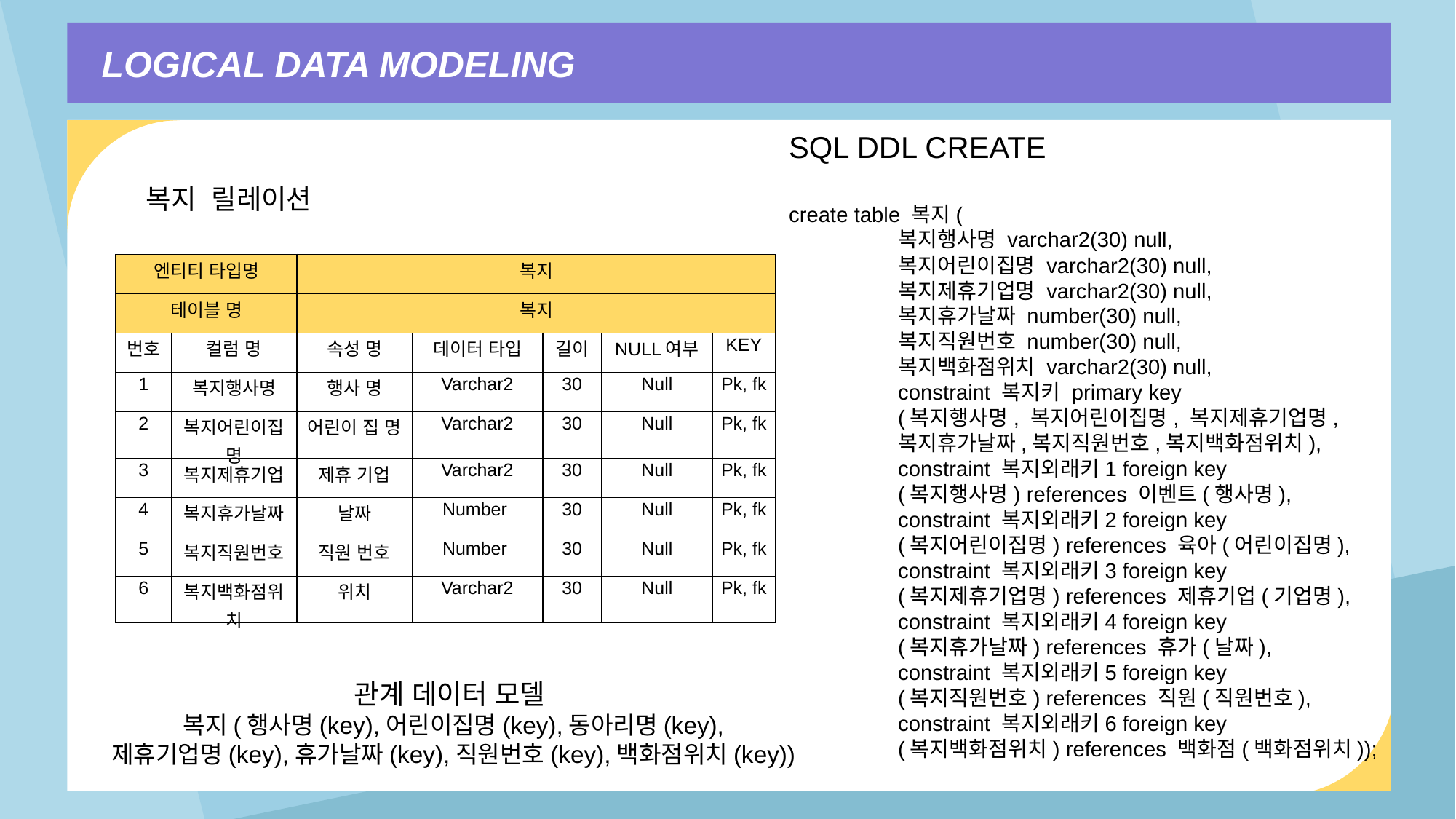

LOGICAL DATA MODELING

SQL DDL CREATE

create table 복지(
	복지행사명 varchar2(30) null,
	복지어린이집명 varchar2(30) null,
	복지제휴기업명 varchar2(30) null,
	복지휴가날짜 number(30) null,
	복지직원번호 number(30) null,
	복지백화점위치 varchar2(30) null,
	constraint 복지키 primary key
	(복지행사명, 복지어린이집명, 복지제휴기업명,
	복지휴가날짜,복지직원번호,복지백화점위치),
	constraint 복지외래키1 foreign key
	(복지행사명) references 이벤트(행사명),
	constraint 복지외래키2 foreign key
	(복지어린이집명) references 육아(어린이집명),
	constraint 복지외래키3 foreign key
	(복지제휴기업명) references 제휴기업(기업명),
	constraint 복지외래키4 foreign key
	(복지휴가날짜) references 휴가(날짜),
	constraint 복지외래키5 foreign key
	(복지직원번호) references 직원(직원번호),
	constraint 복지외래키6 foreign key
	(복지백화점위치) references 백화점(백화점위치));
복지  릴레이션
| 엔티티 타입명 |  | 복지 |  |  |  |  |
| --- | --- | --- | --- | --- | --- | --- |
| 테이블 명 |  | 복지 |  |  |  |  |
| 번호 | 컬럼 명 | 속성 명 | 데이터 타입 | 길이 | NULL여부 | KEY |
| 1 | 복지행사명 | 행사 명 | Varchar2 | 30 | Null | Pk, fk |
| 2 | 복지어린이집명 | 어린이 집 명 | Varchar2 | 30 | Null | Pk, fk |
| 3 | 복지제휴기업 | 제휴 기업 | Varchar2 | 30 | Null | Pk, fk |
| 4 | 복지휴가날짜 | 날짜 | Number | 30 | Null | Pk, fk |
| 5 | 복지직원번호 | 직원 번호 | Number | 30 | Null | Pk, fk |
| 6 | 복지백화점위치 | 위치 | Varchar2 | 30 | Null | Pk, fk |

관계 데이터 모델
복지(행사명(key),어린이집명(key),동아리명(key),
제휴기업명(key),휴가날짜(key),직원번호(key),백화점위치(key))